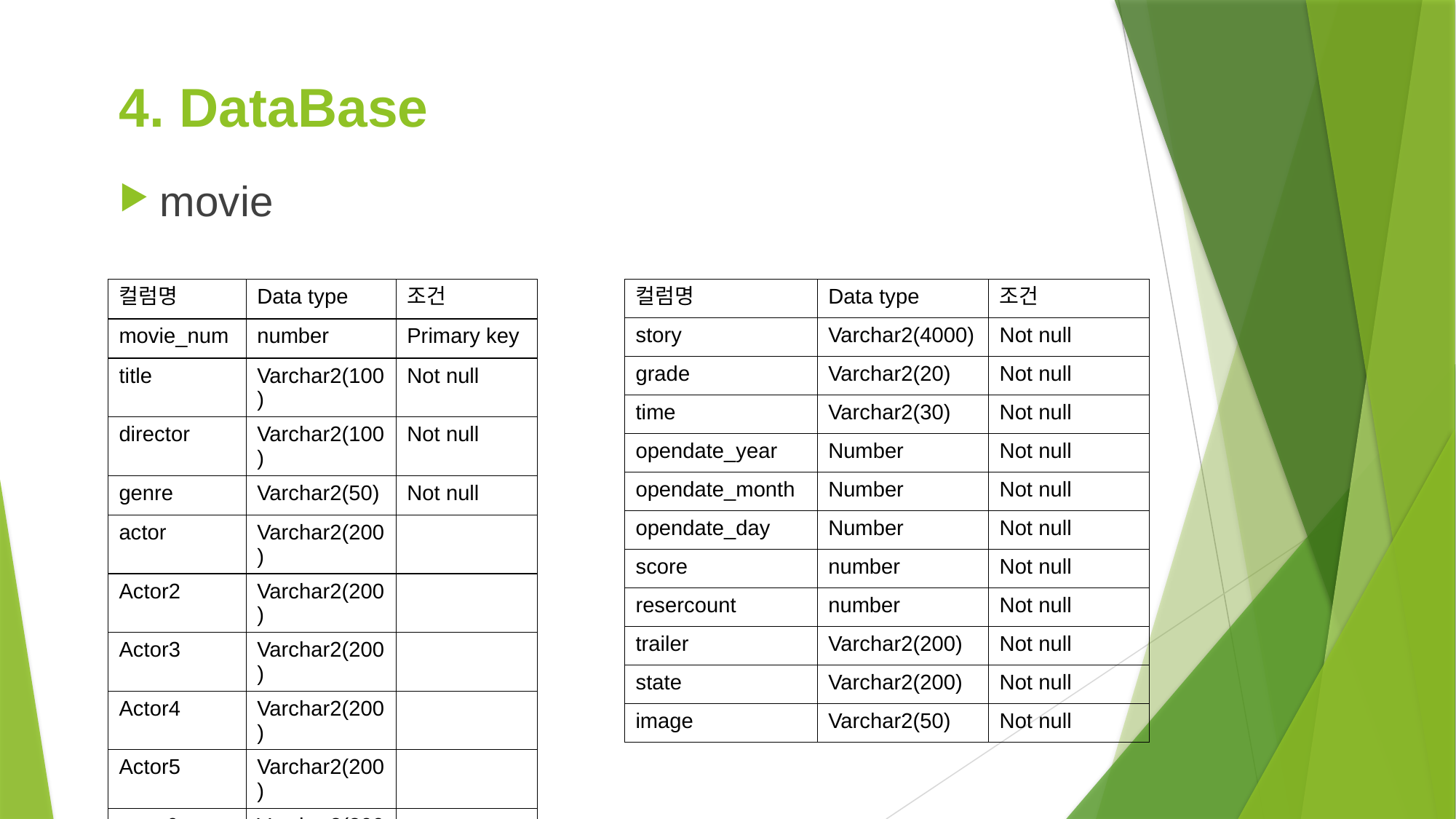

# 4. DataBase
movie
| 컬럼명 | Data type | 조건 |
| --- | --- | --- |
| movie\_num | number | Primary key |
| title | Varchar2(100) | Not null |
| director | Varchar2(100) | Not null |
| genre | Varchar2(50) | Not null |
| actor | Varchar2(200) |  |
| Actor2 | Varchar2(200) |  |
| Actor3 | Varchar2(200) |  |
| Actor4 | Varchar2(200) |  |
| Actor5 | Varchar2(200) |  |
| actor6 | Varchar2(200) |  |
| 컬럼명 | Data type | 조건 |
| --- | --- | --- |
| story | Varchar2(4000) | Not null |
| grade | Varchar2(20) | Not null |
| time | Varchar2(30) | Not null |
| opendate\_year | Number | Not null |
| opendate\_month | Number | Not null |
| opendate\_day | Number | Not null |
| score | number | Not null |
| resercount | number | Not null |
| trailer | Varchar2(200) | Not null |
| state | Varchar2(200) | Not null |
| image | Varchar2(50) | Not null |